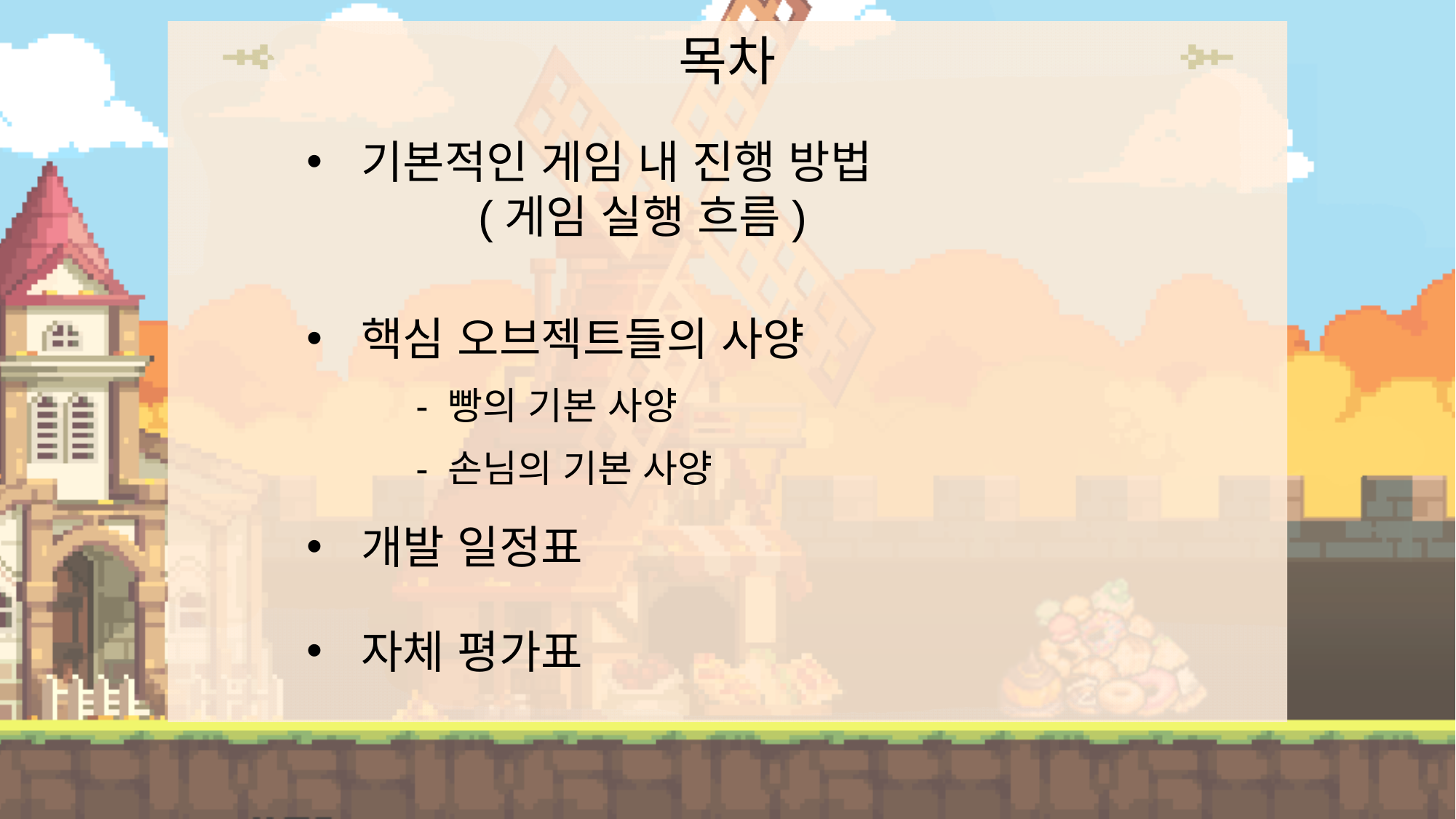

목차
기본적인 게임 내 진행 방법
(게임 실행 흐름)
핵심 오브젝트들의 사양
	- 빵의 기본 사양
	- 손님의 기본 사양
개발 일정표
자체 평가표